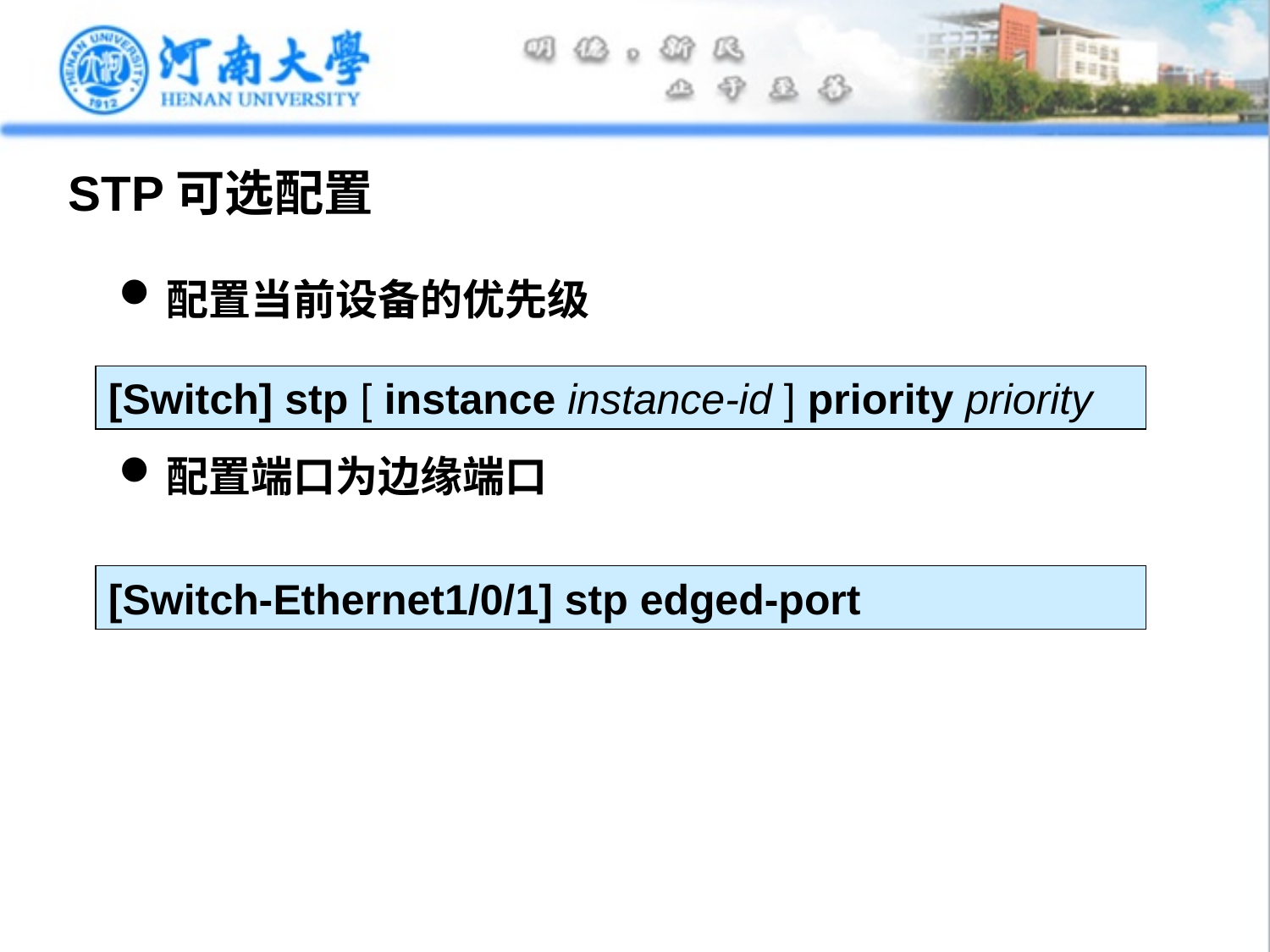

# STP可选配置
配置当前设备的优先级

配置端口为边缘端口

[Switch] stp [ instance instance-id ] priority priority
[Switch-Ethernet1/0/1] stp edged-port